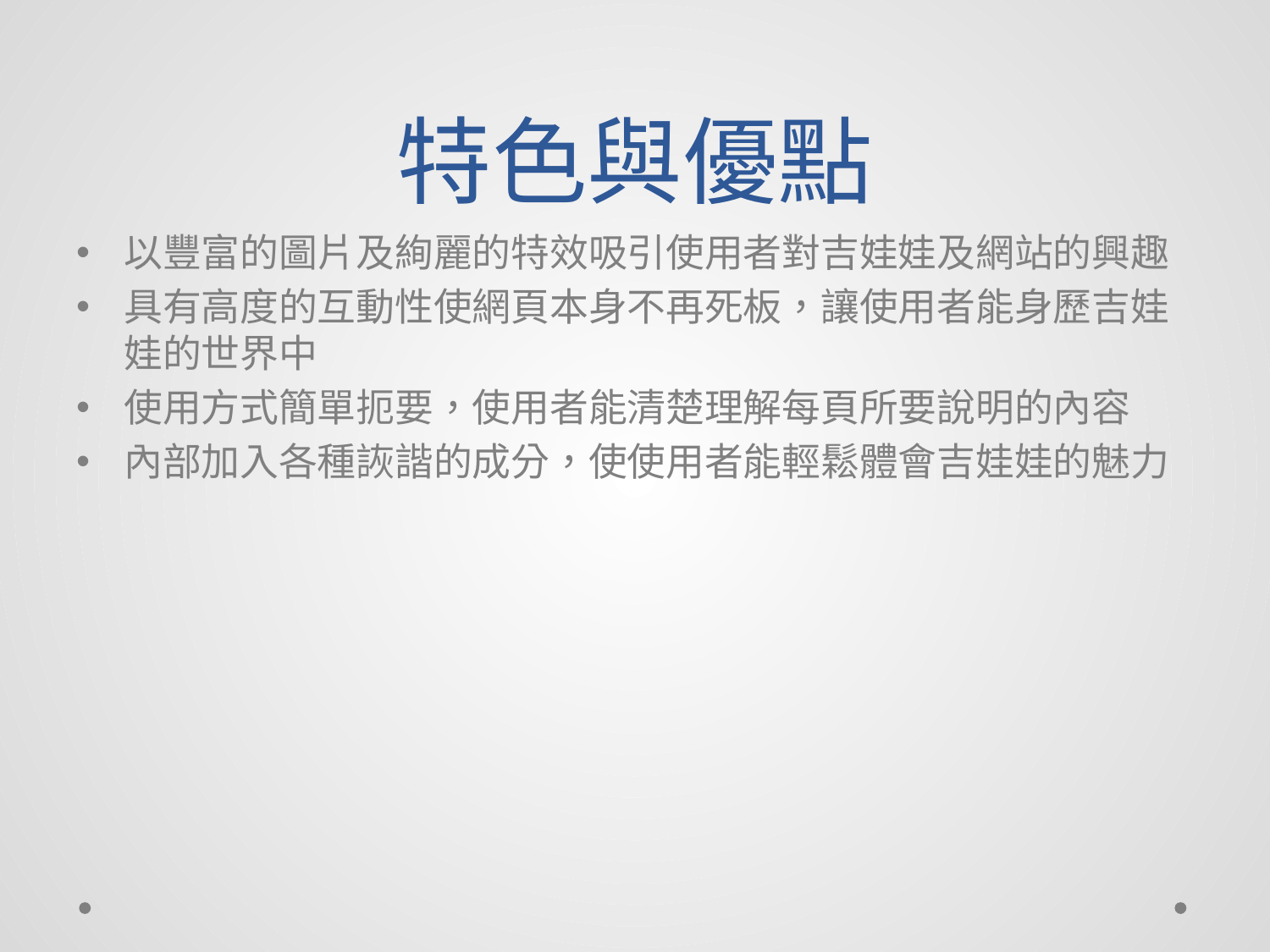

# 特色與優點
以豐富的圖片及絢麗的特效吸引使用者對吉娃娃及網站的興趣
具有高度的互動性使網頁本身不再死板，讓使用者能身歷吉娃娃的世界中
使用方式簡單扼要，使用者能清楚理解每頁所要說明的內容
內部加入各種詼諧的成分，使使用者能輕鬆體會吉娃娃的魅力